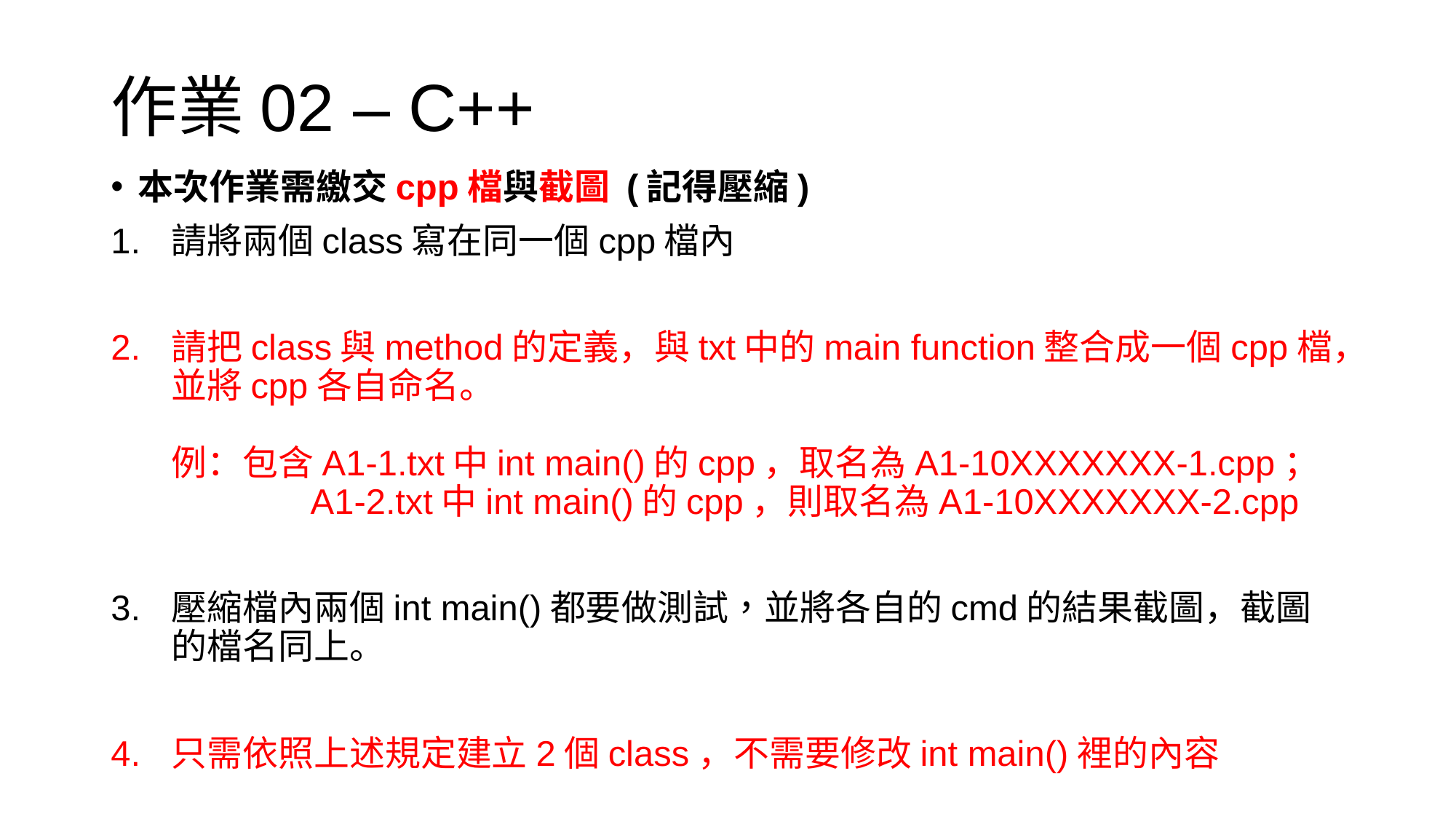

# 作業02 – C++
本次作業需繳交cpp檔與截圖 (記得壓縮)
請將兩個class寫在同一個cpp檔內

請把class與method的定義，與txt中的main function整合成一個cpp檔，並將cpp各自命名。
例：包含A1-1.txt中int main()的cpp，取名為A1-10XXXXXXX-1.cpp；
	   A1-2.txt中int main()的cpp，則取名為A1-10XXXXXXX-2.cpp

壓縮檔內兩個int main()都要做測試，並將各自的cmd的結果截圖，截圖的檔名同上。

只需依照上述規定建立2個class，不需要修改int main()裡的內容